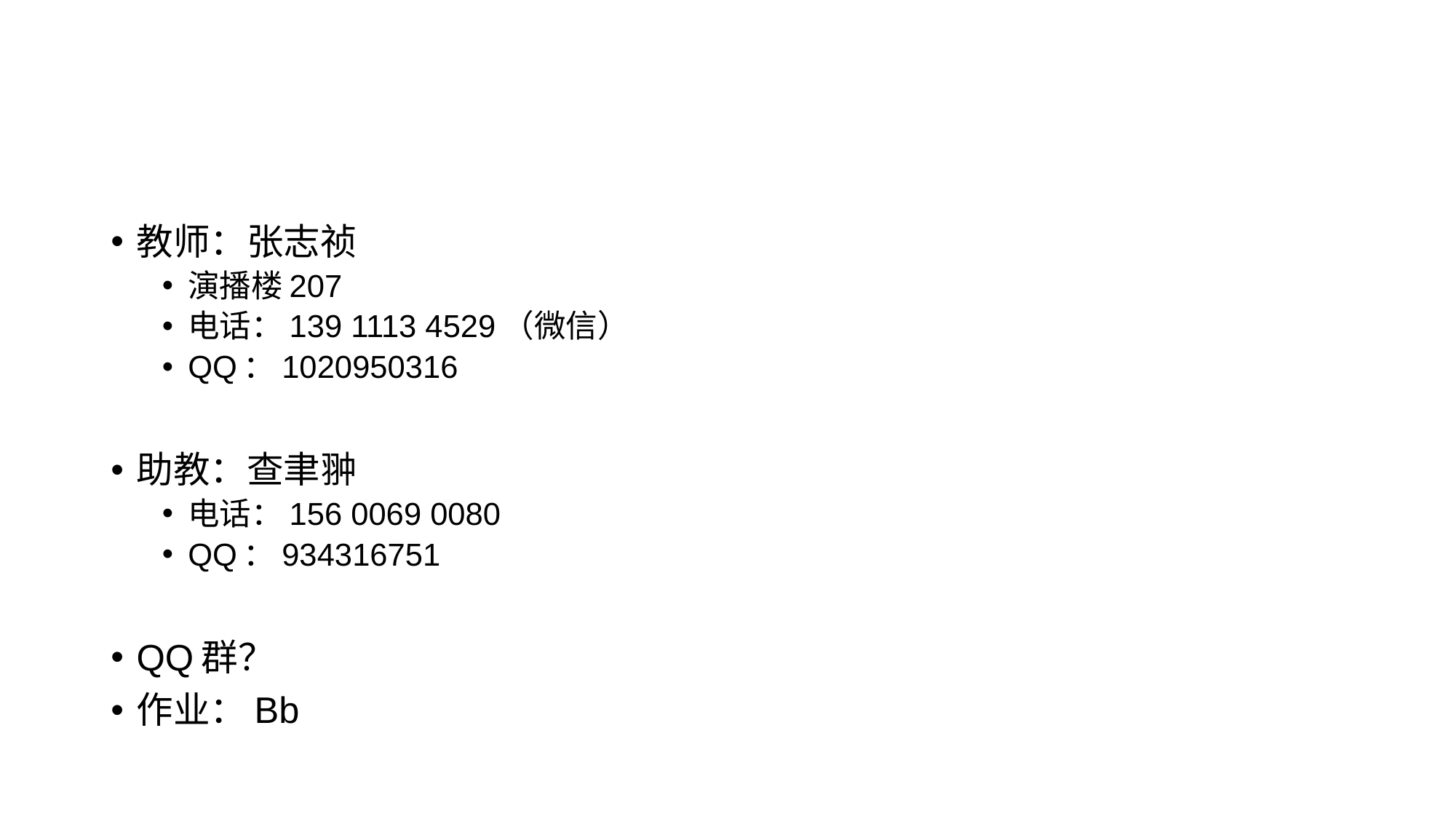

#
教师：张志祯
演播楼207
电话：139 1113 4529（微信）
QQ：1020950316

助教：查聿翀
电话：156 0069 0080
QQ：934316751

QQ群？
作业：Bb